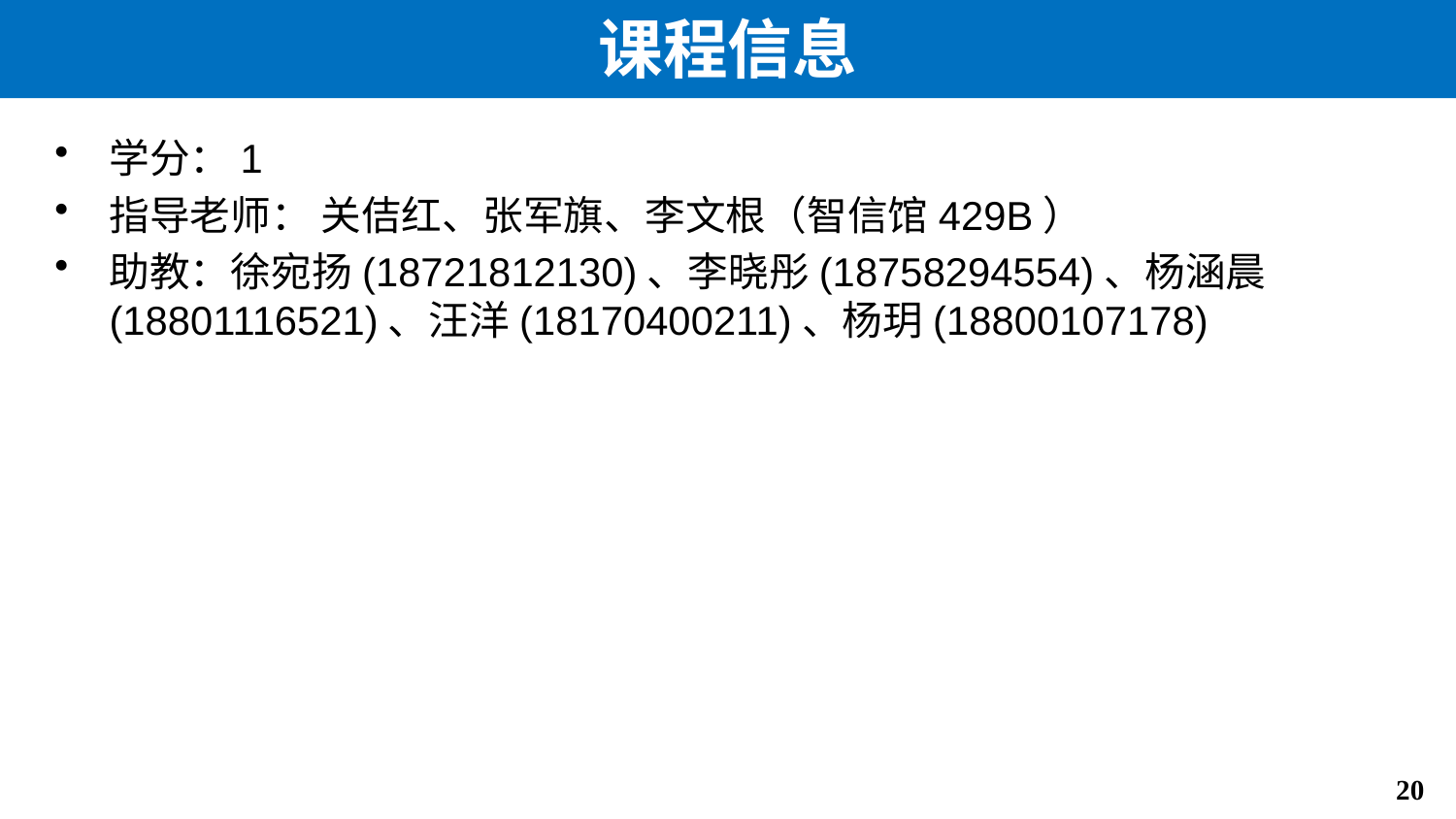

# 课程信息
学分：1
指导老师： 关佶红、张军旗、李文根（智信馆429B）
助教：徐宛扬(18721812130)、李晓彤(18758294554)、杨涵晨(18801116521)、汪洋(18170400211)、杨玥(18800107178)